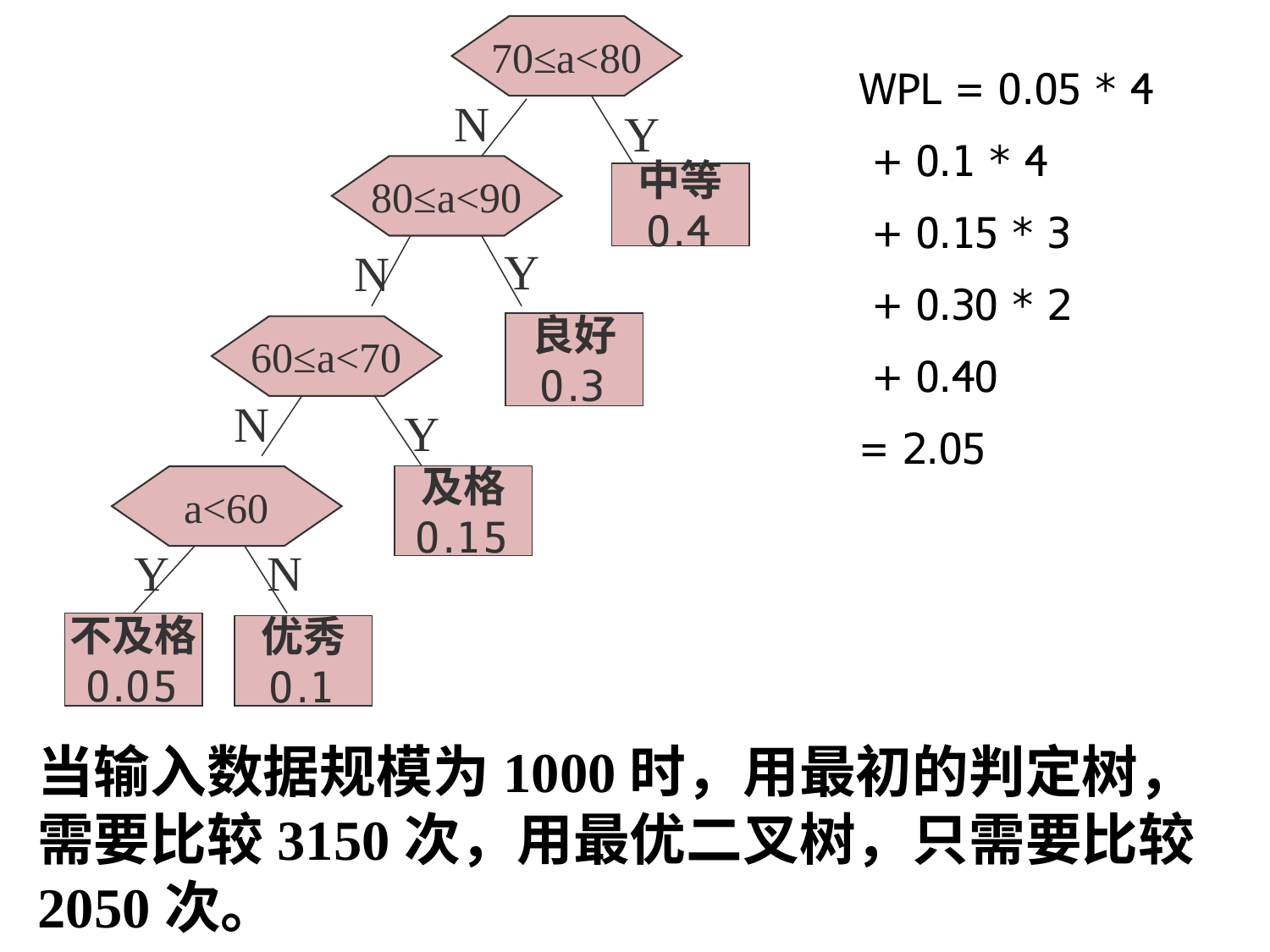

70≤a<80
N

Y

80≤a<90
中等
0.4
Y
N

良好
0.3
60≤a<70
N

Y
及格
0.15
a<60
Y
N

不及格
0.05
优秀
0.1
WPL = 0.05 * 4
 + 0.1 * 4
 + 0.15 * 3
 + 0.30 * 2
 + 0.40
= 2.05
当输入数据规模为1000时，用最初的判定树，需要比较3150次，用最优二叉树，只需要比较2050次。